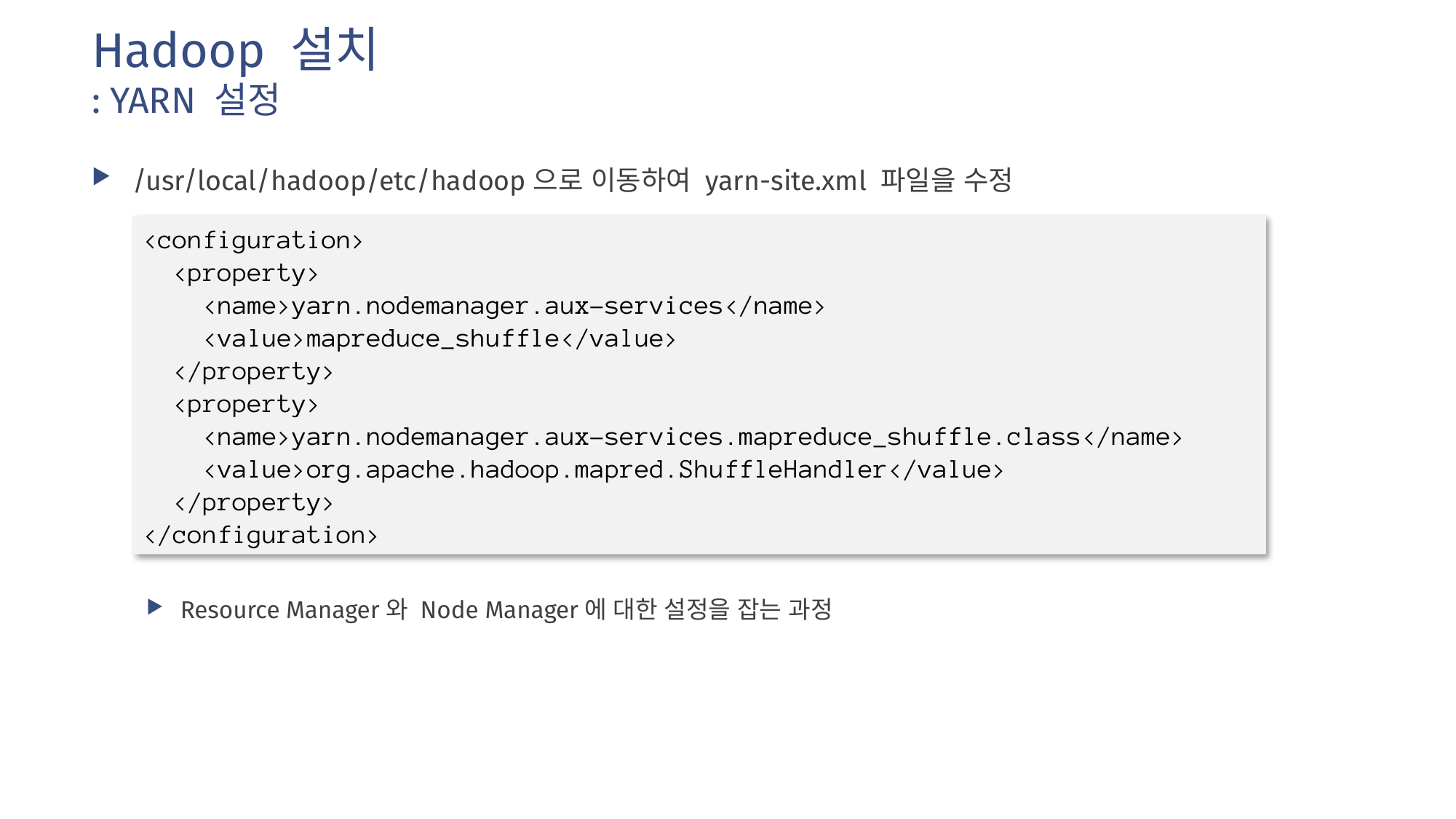

# Hadoop 설치 : YARN 설정
/usr/local/hadoop/etc/hadoop으로 이동하여 yarn-site.xml 파일을 수정

Resource Manager와 Node Manager에 대한 설정을 잡는 과정

<configuration>
  <property>
    <name>yarn.nodemanager.aux-services</name>
    <value>mapreduce_shuffle</value>
  </property>
  <property>
    <name>yarn.nodemanager.aux-services.mapreduce_shuffle.class</name>
    <value>org.apache.hadoop.mapred.ShuffleHandler</value>
  </property>
</configuration>